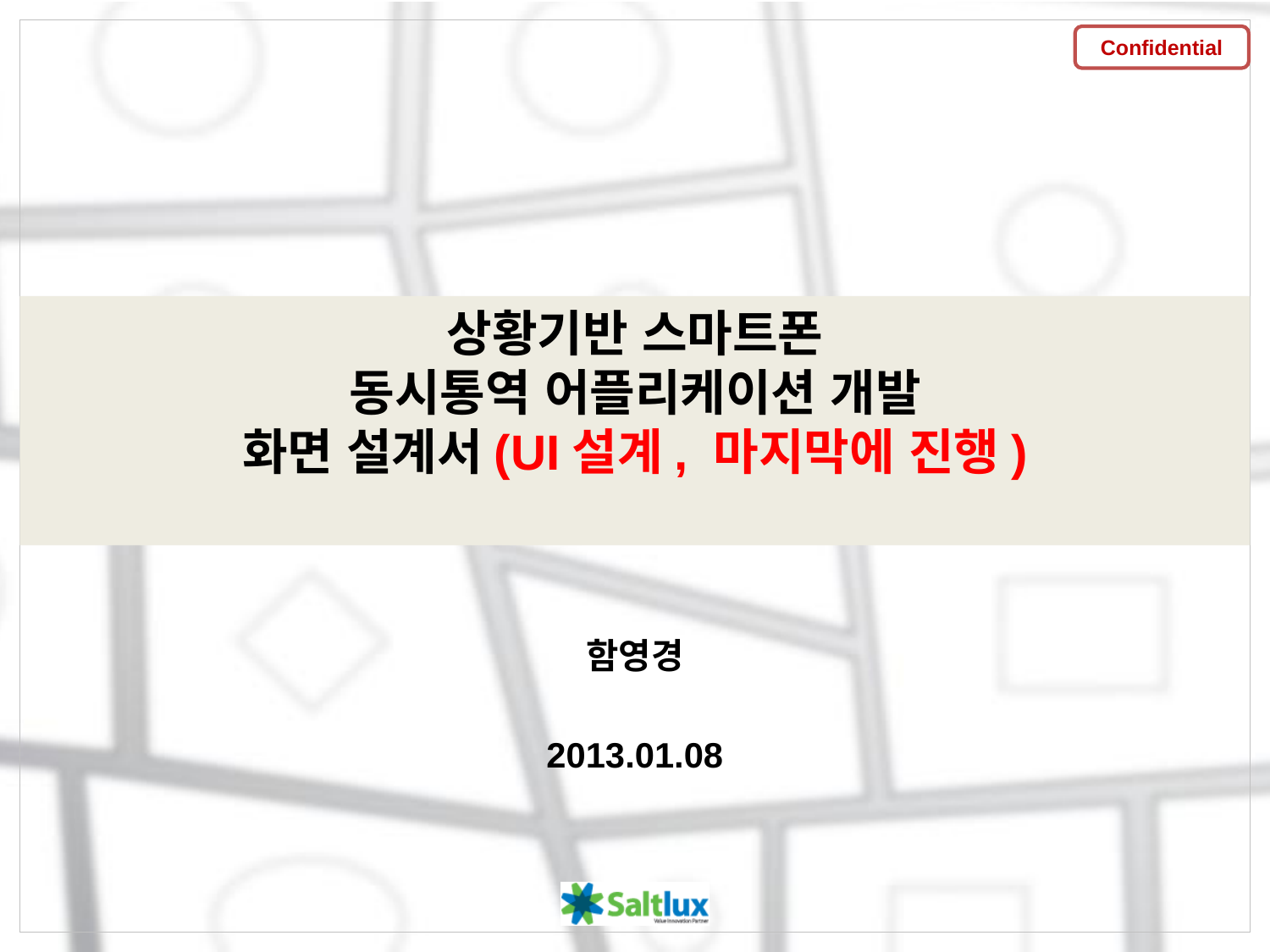

Confidential
# 상황기반 스마트폰 동시통역 어플리케이션 개발 화면 설계서(UI설계, 마지막에 진행)
함영경

2013.01.08